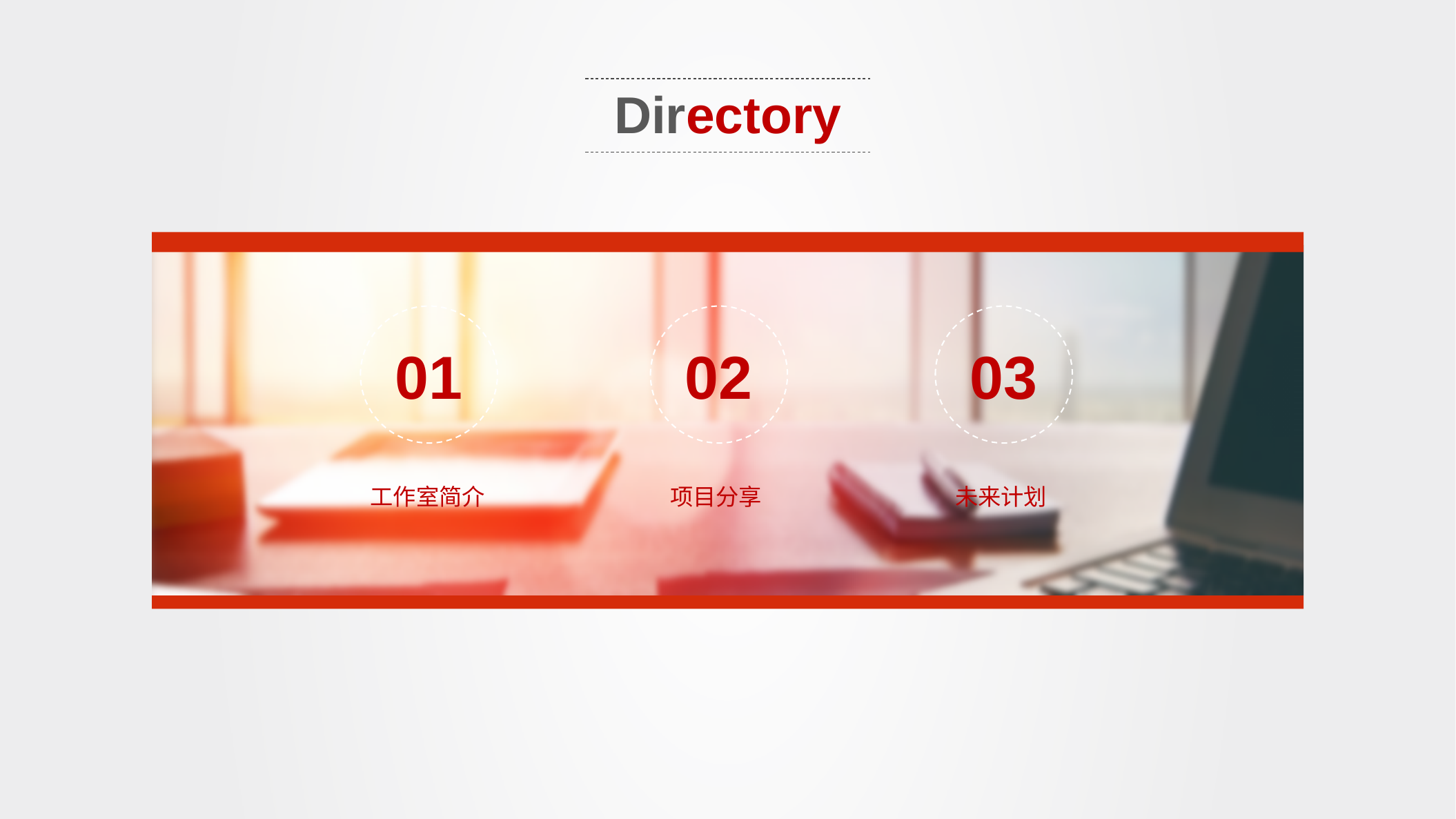

Directory

01
02
03
工作室简介
项目分享
未来计划